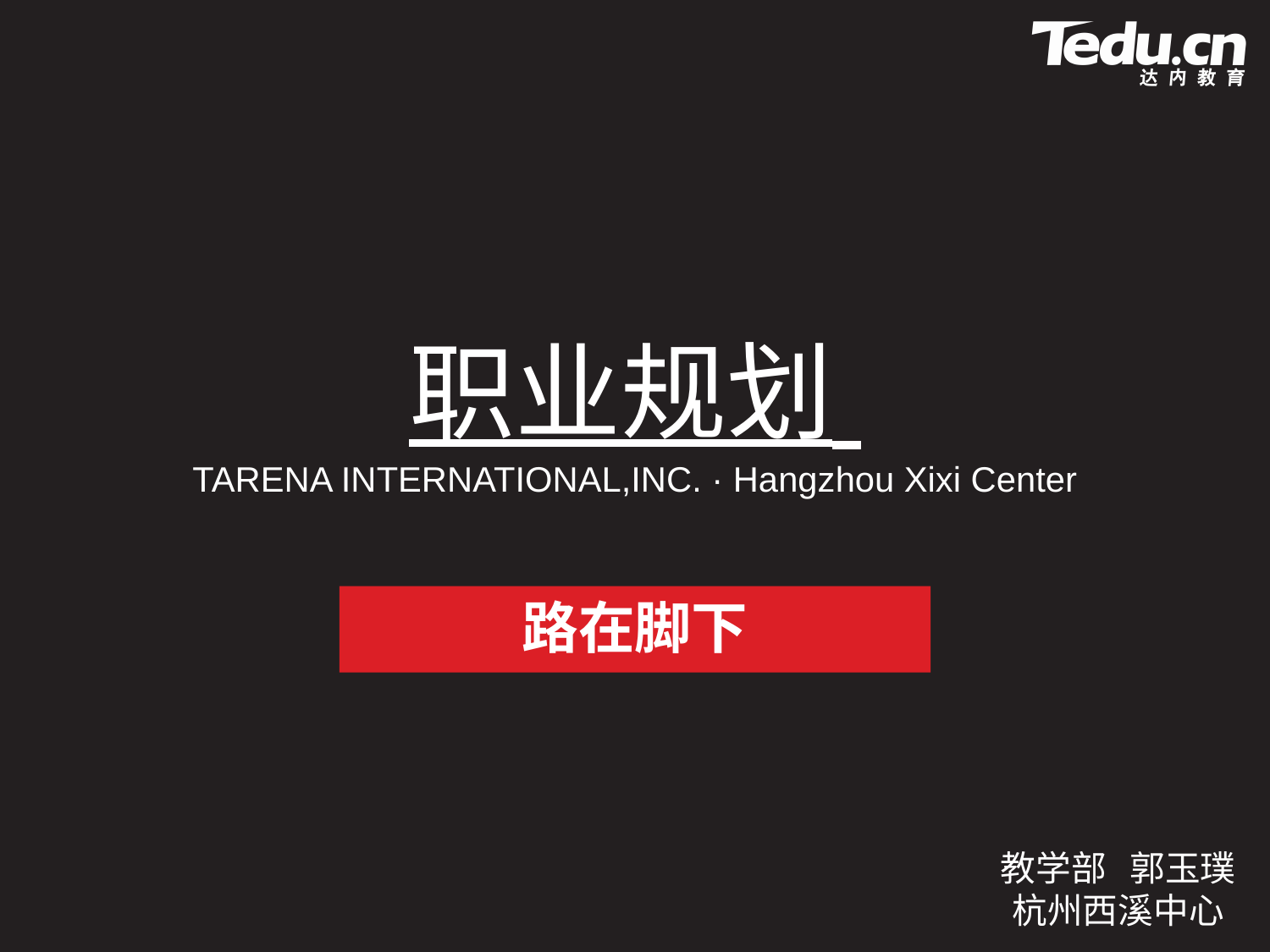

职业规划
TARENA INTERNATIONAL,INC. · Hangzhou Xixi Center
路在脚下
教学部   郭玉璞
杭州西溪中心